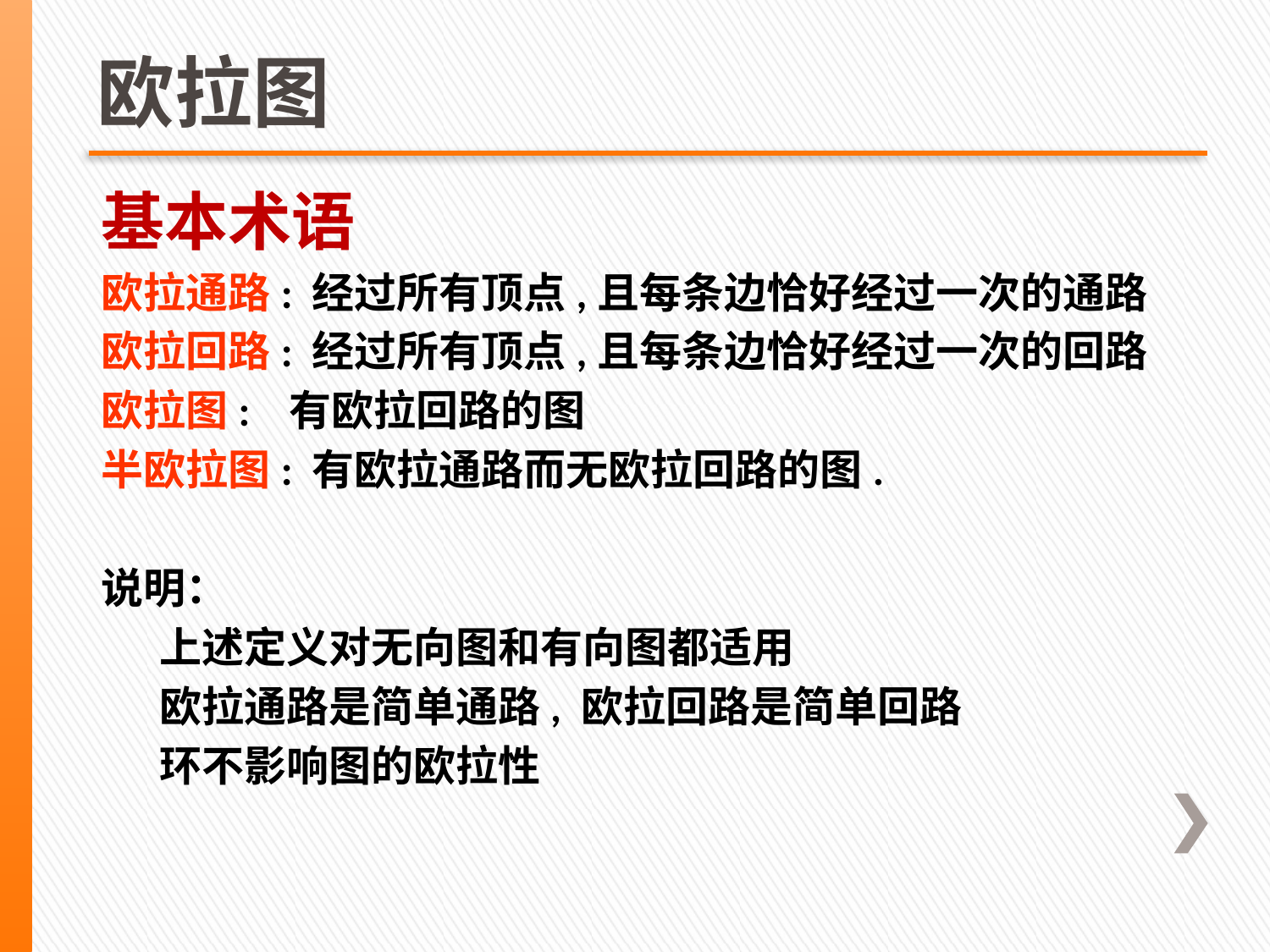

# 欧拉图
基本术语
欧拉通路: 经过所有顶点,且每条边恰好经过一次的通路
欧拉回路: 经过所有顶点,且每条边恰好经过一次的回路
欧拉图:   有欧拉回路的图
半欧拉图: 有欧拉通路而无欧拉回路的图.

说明：
     上述定义对无向图和有向图都适用
     欧拉通路是简单通路, 欧拉回路是简单回路
     环不影响图的欧拉性